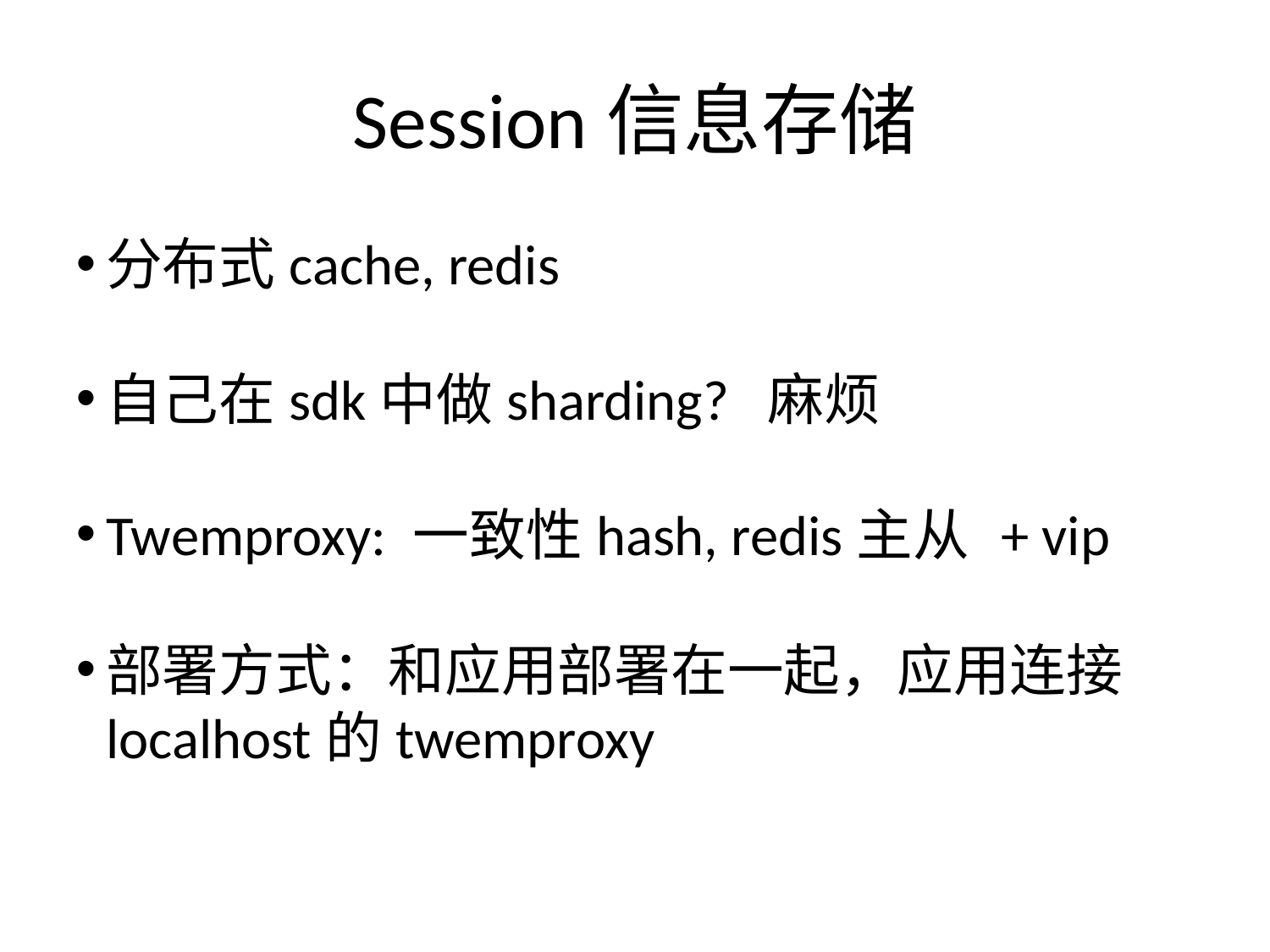

Session信息存储
分布式cache, redis

自己在sdk中做sharding?  麻烦

Twemproxy: 一致性hash, redis主从 + vip

部署方式：和应用部署在一起，应用连接localhost的twemproxy